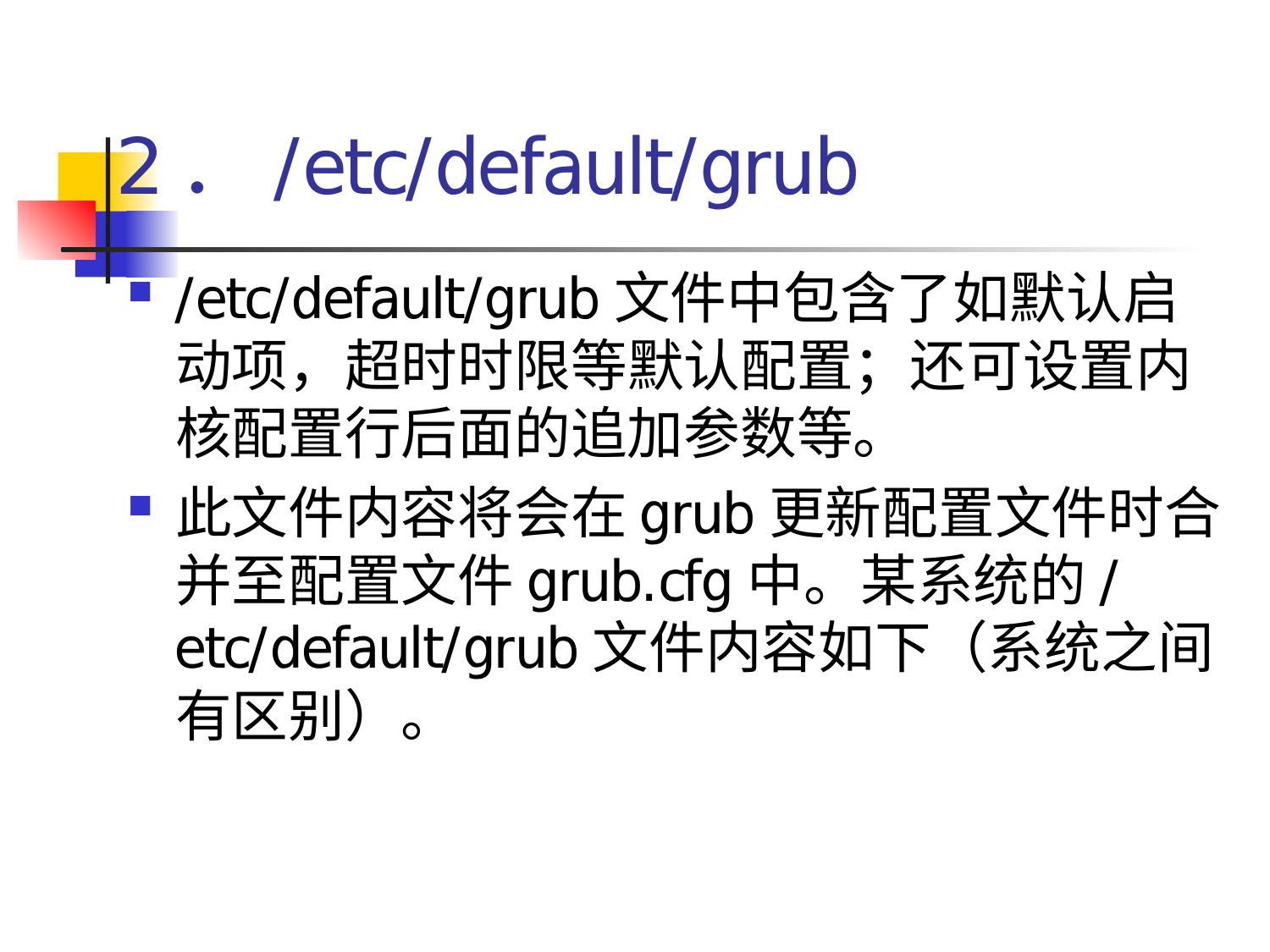

# 2．/etc/default/grub
/etc/default/grub文件中包含了如默认启动项，超时时限等默认配置；还可设置内核配置行后面的追加参数等。
此文件内容将会在grub更新配置文件时合并至配置文件grub.cfg中。某系统的/etc/default/grub文件内容如下（系统之间有区别）。